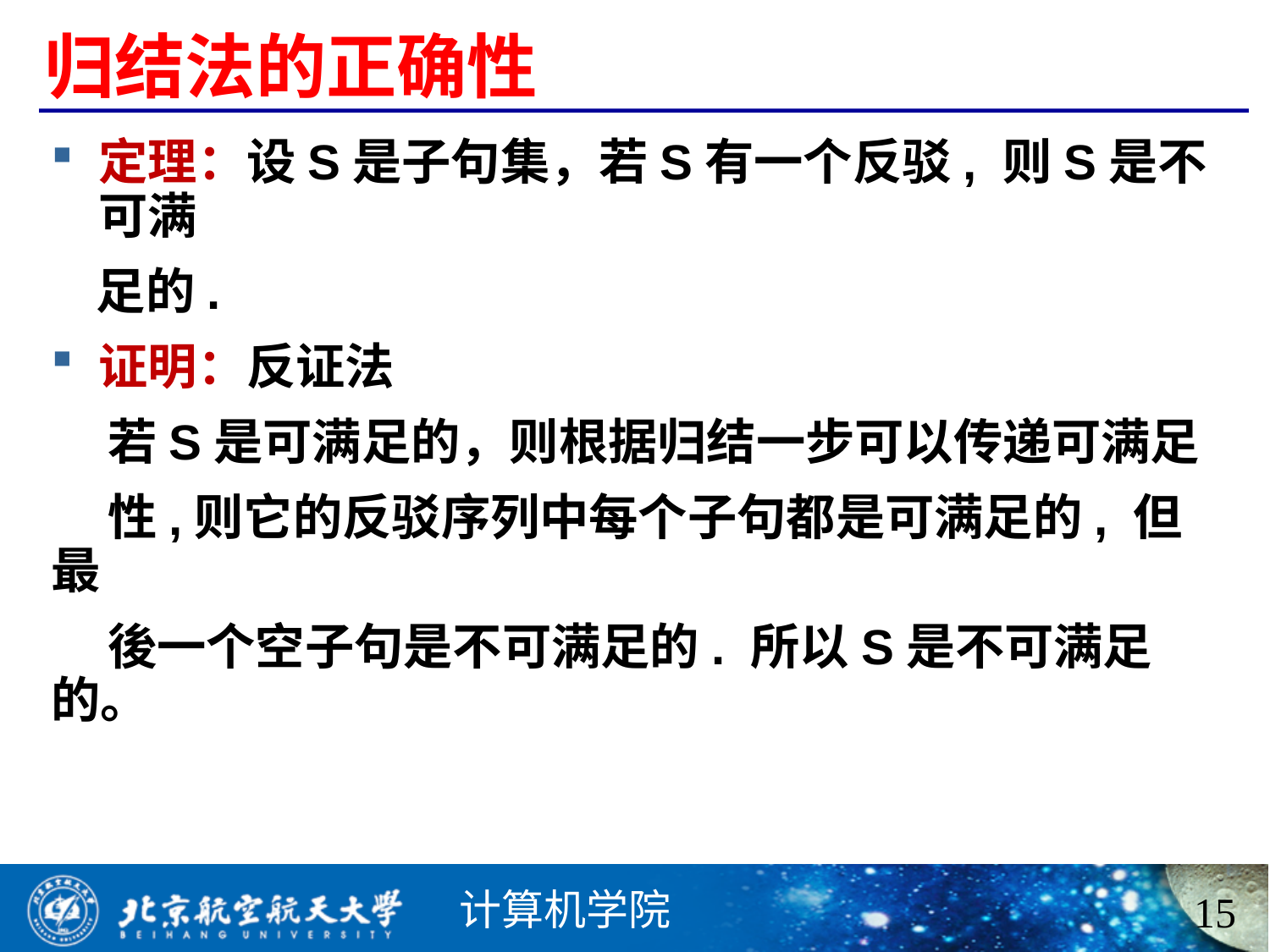

# 归结法的正确性
定理：设S是子句集，若S有一个反驳, 则S是不可满
   足的.
证明：反证法
    若S是可满足的，则根据归结一步可以传递可满足
    性,则它的反驳序列中每个子句都是可满足的, 但最
    後一个空子句是不可满足的. 所以S是不可满足的。